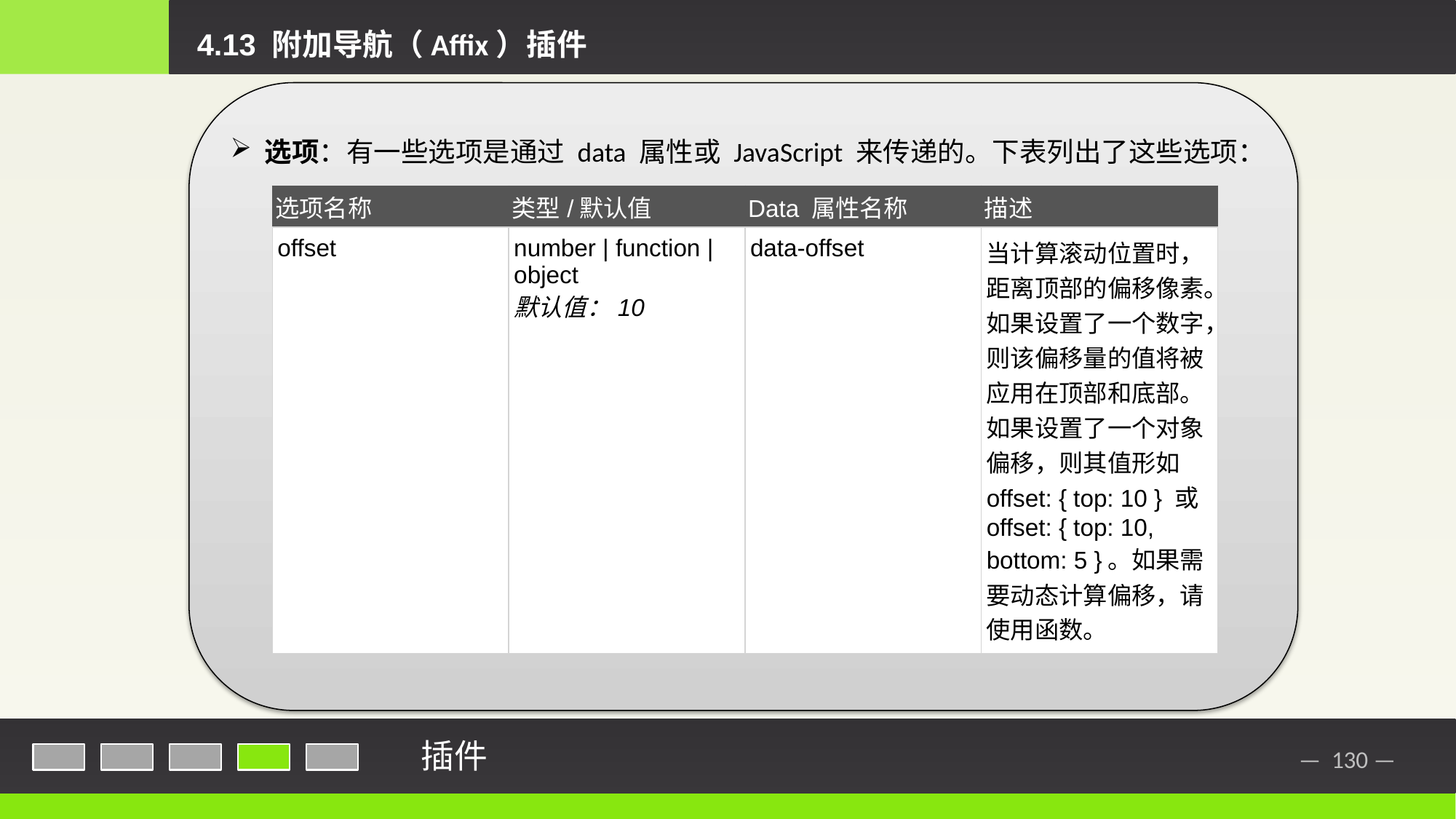

4.13 附加导航（Affix）插件
选项：有一些选项是通过 data 属性或 JavaScript 来传递的。下表列出了这些选项：

| 选项名称 | 类型/默认值 | Data 属性名称 | 描述 |
| --- | --- | --- | --- |
| offset | number | function | object 默认值：10 | data-offset | 当计算滚动位置时，距离顶部的偏移像素。如果设置了一个数字，则该偏移量的值将被应用在顶部和底部。如果设置了一个对象偏移，则其值形如 offset: { top: 10 } 或 offset: { top: 10, bottom: 5 }。如果需要动态计算偏移，请使用函数。 |